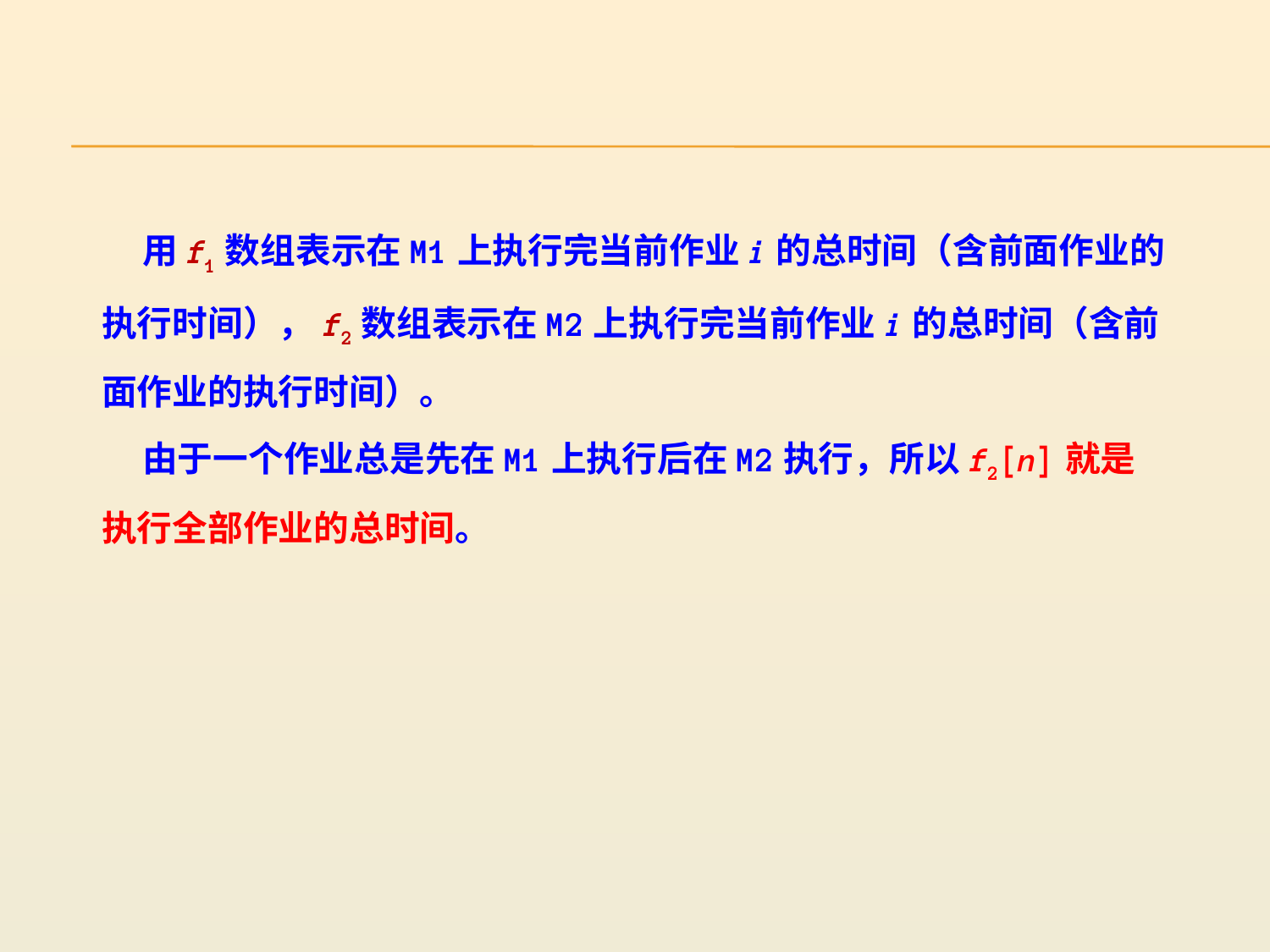

用f1数组表示在M1上执行完当前作业i的总时间（含前面作业的执行时间），f2数组表示在M2上执行完当前作业i的总时间（含前面作业的执行时间）。
    由于一个作业总是先在M1上执行后在M2执行，所以f2[n]就是执行全部作业的总时间。